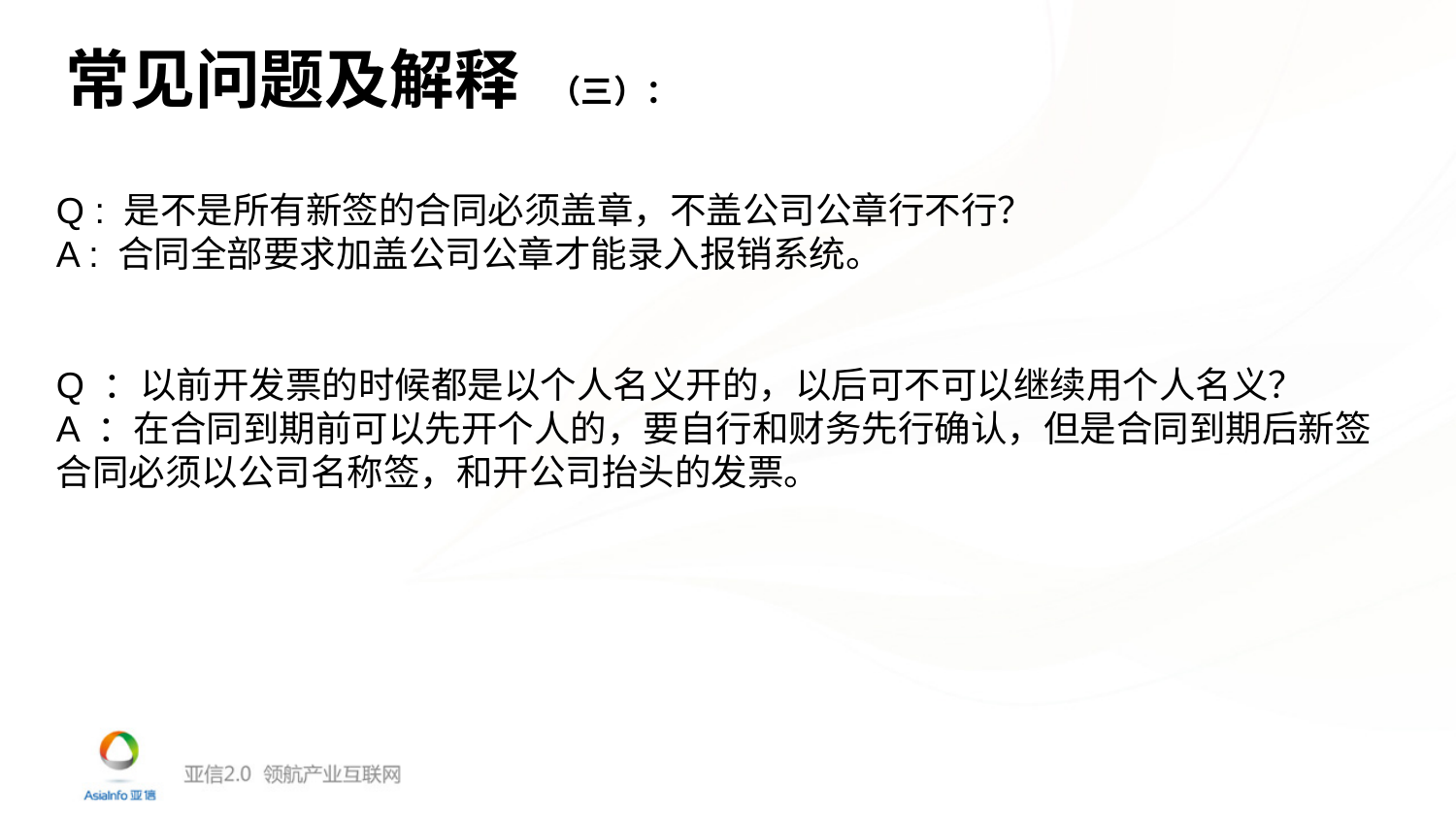

常见问题及解释  （三）：
Q : 是不是所有新签的合同必须盖章，不盖公司公章行不行？
A : 合同全部要求加盖公司公章才能录入报销系统。

Q ：以前开发票的时候都是以个人名义开的，以后可不可以继续用个人名义？
A ：在合同到期前可以先开个人的，要自行和财务先行确认，但是合同到期后新签合同必须以公司名称签，和开公司抬头的发票。